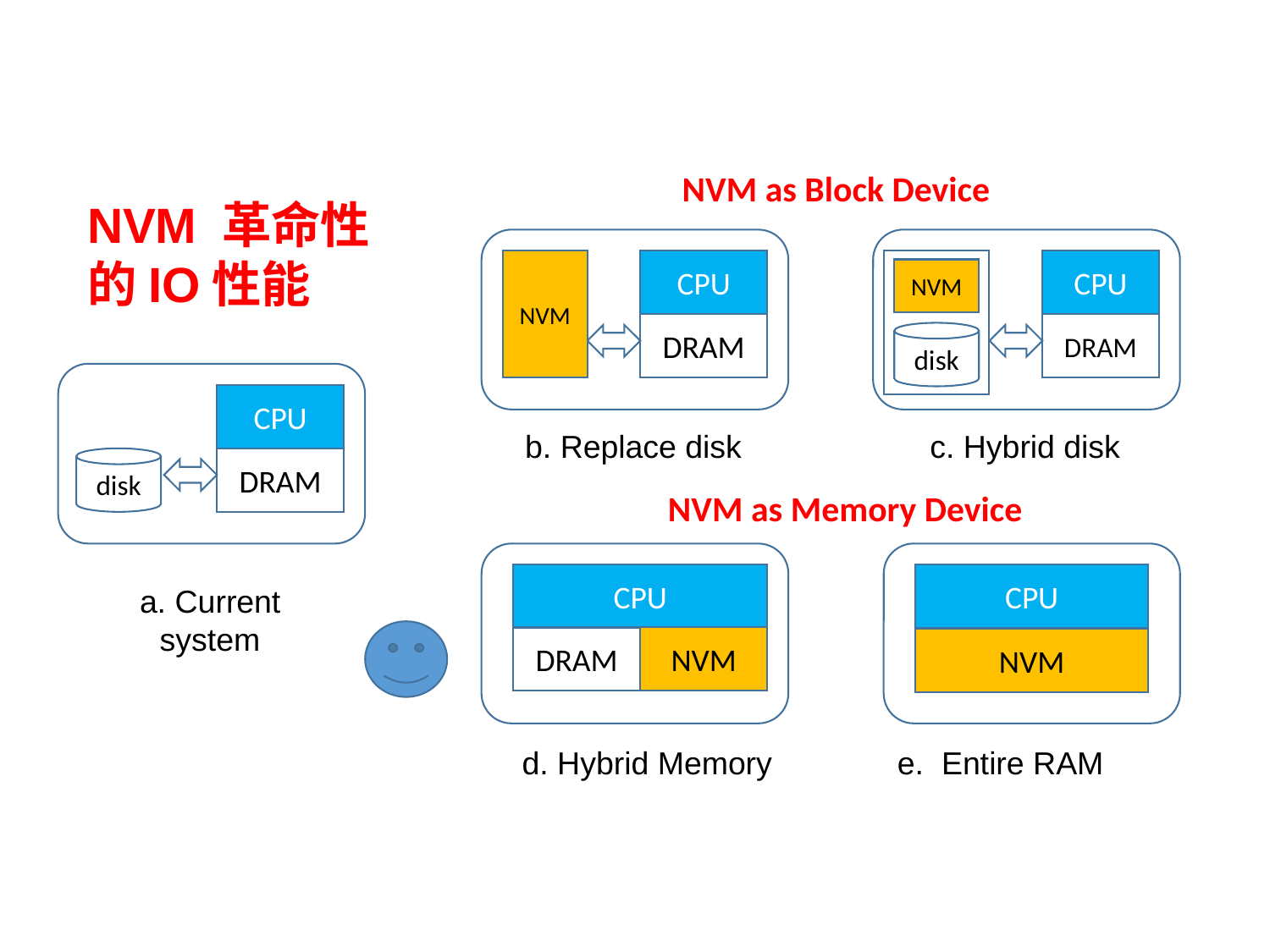

NVM as Block Device

NVM
CPU

CPU
NVM
DRAM
DRAM
disk

b. Replace disk
c. Hybrid disk
NVM 革命性的IO性能

CPU
disk
DRAM

NVM as Memory Device

CPU
CPU
DRAM
NVM
NVM
d. Hybrid Memory
e.  Entire RAM
a. Current system